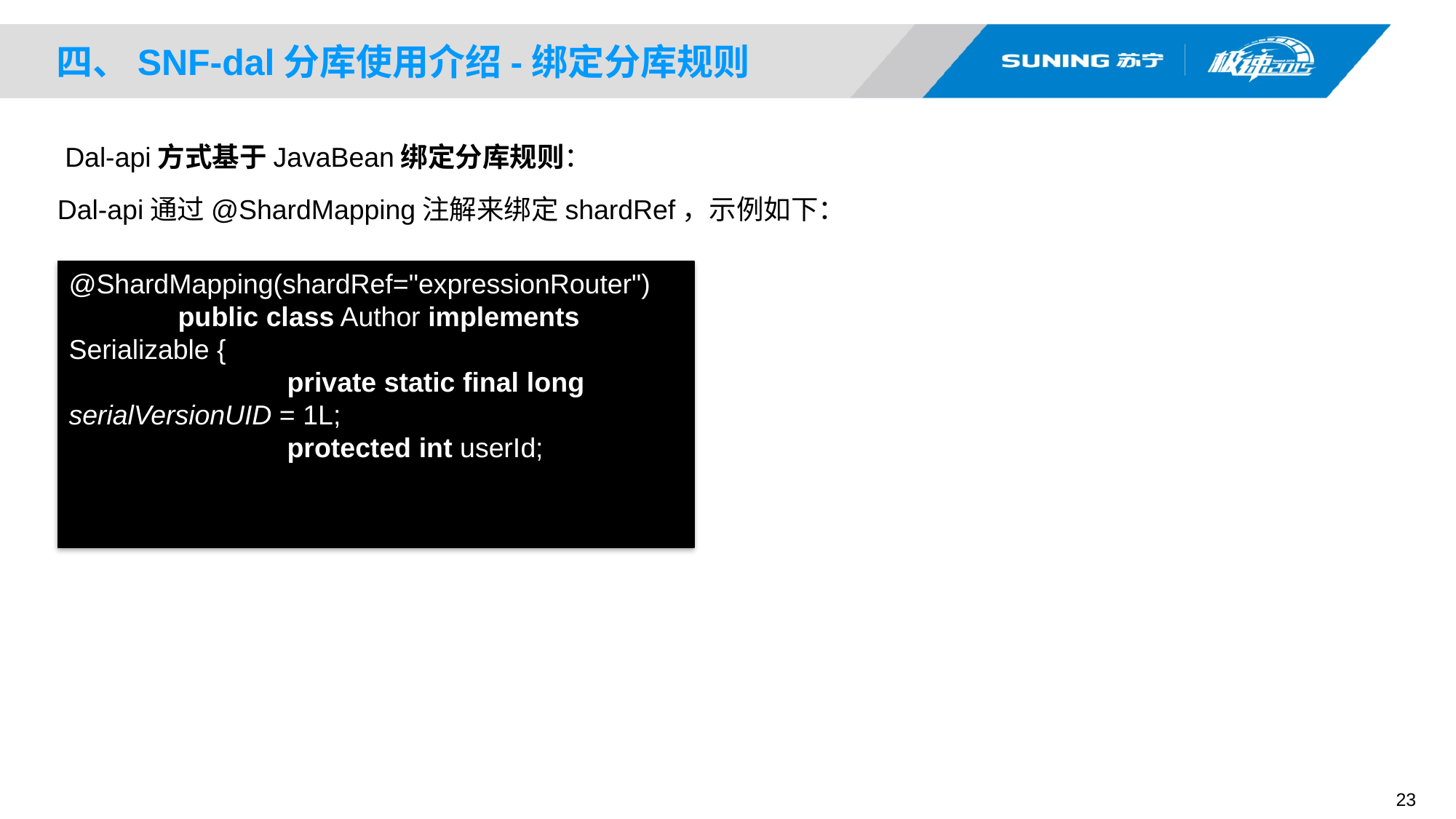

# 四、SNF-dal分库使用介绍-绑定分库规则
Dal-api方式基于JavaBean绑定分库规则：
Dal-api通过@ShardMapping注解来绑定shardRef，示例如下：
@ShardMapping(shardRef="expressionRouter")
	public class Author implements Serializable {
   	 	private static final long serialVersionUID = 1L;
    		protected int userId;